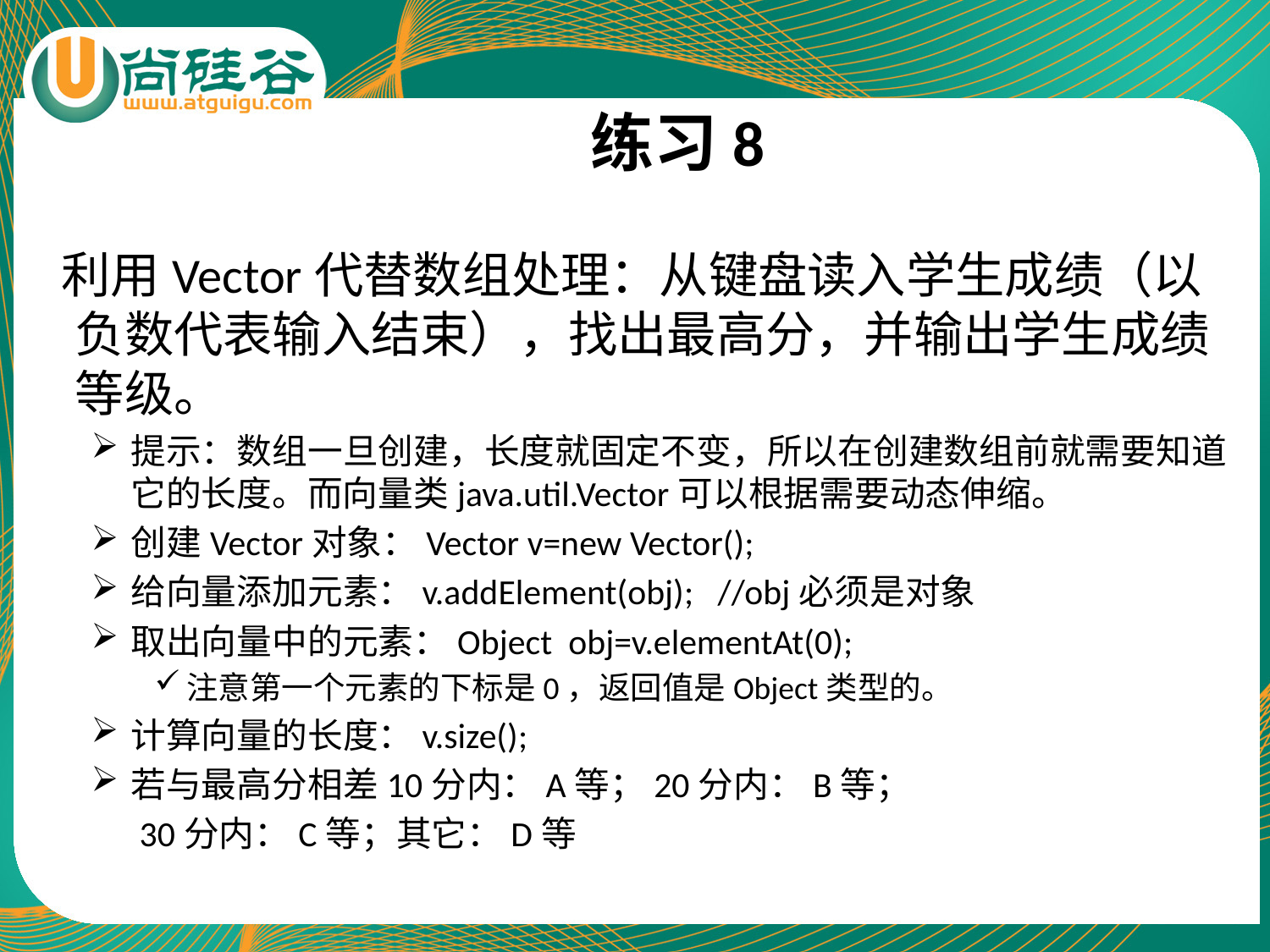

# 练习8

  利用Vector代替数组处理：从键盘读入学生成绩（以负数代表输入结束），找出最高分，并输出学生成绩等级。
提示：数组一旦创建，长度就固定不变，所以在创建数组前就需要知道它的长度。而向量类java.util.Vector可以根据需要动态伸缩。
创建Vector对象：Vector v=new Vector();
给向量添加元素：v.addElement(obj);   //obj必须是对象
取出向量中的元素：Object  obj=v.elementAt(0);
注意第一个元素的下标是0，返回值是Object类型的。
计算向量的长度：v.size();
若与最高分相差10分内：A等；20分内：B等；
      30分内：C等；其它：D等